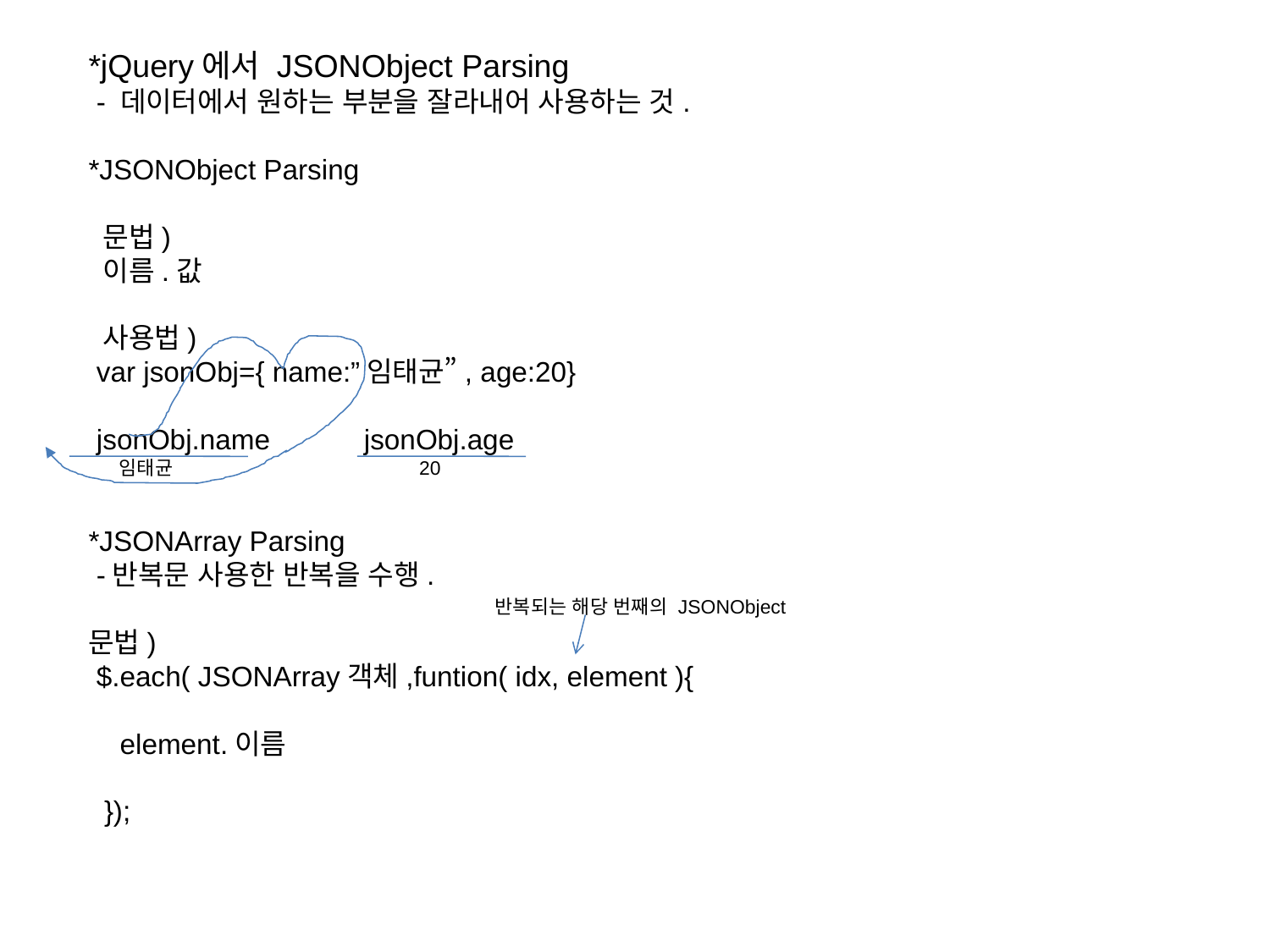

*jQuery에서 JSONObject Parsing
 - 데이터에서 원하는 부분을 잘라내어 사용하는 것.

*JSONObject Parsing

 문법)
 이름.값

 사용법)
 var jsonObj={ name:”임태균”, age:20}

 jsonObj.name            jsonObj.age

*JSONArray Parsing
 -반복문 사용한 반복을 수행.

문법)
 $.each( JSONArray객체,funtion( idx, element ){

    element.이름

  });

임태균
20
반복되는 해당 번째의 JSONObject